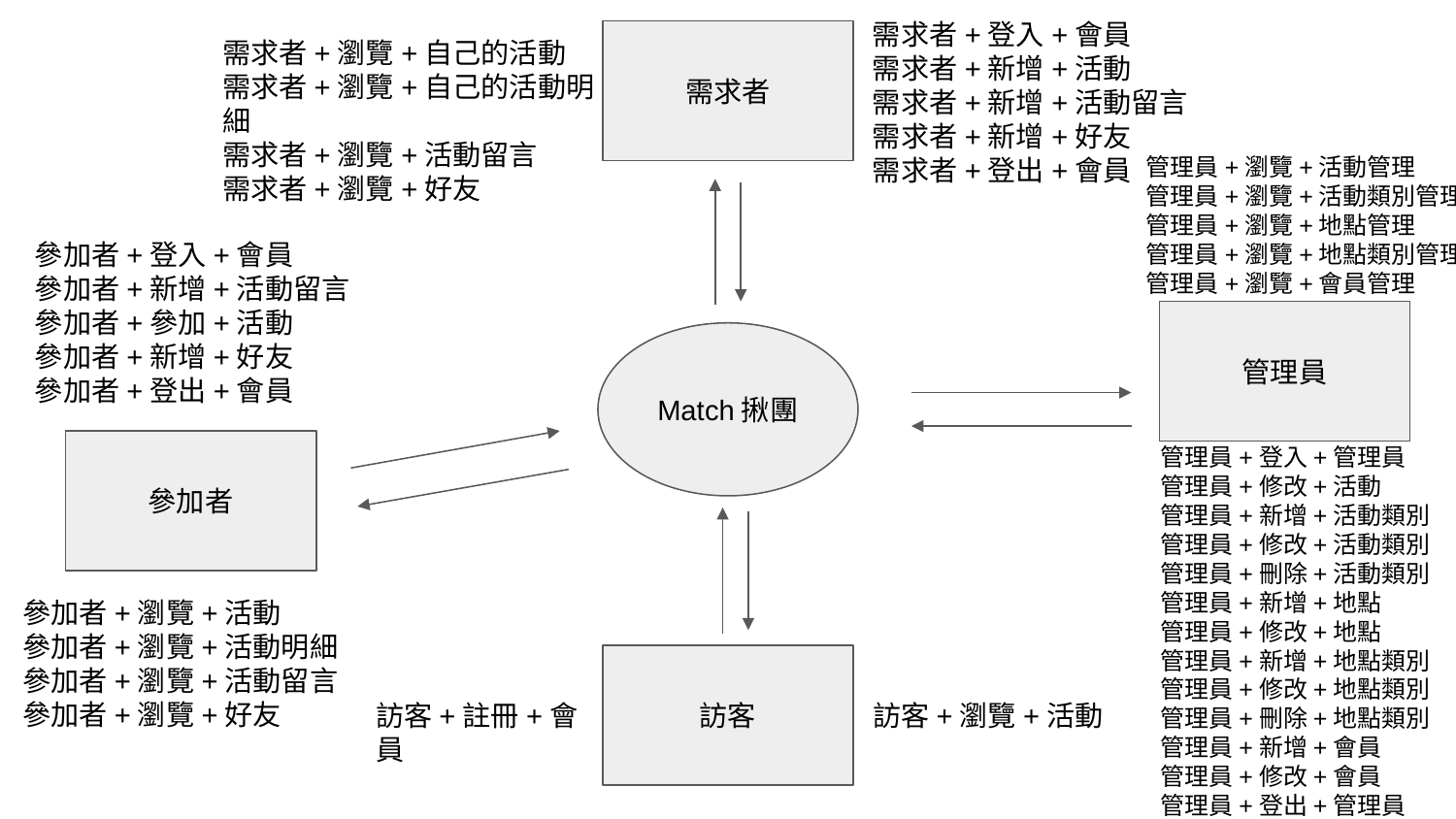

需求者+登入+會員
需求者+新增+活動
需求者+新增+活動留言
需求者+新增+好友
需求者+登出+會員
需求者+瀏覽+自己的活動
需求者+瀏覽+自己的活動明細
需求者+瀏覽+活動留言
需求者+瀏覽+好友
需求者
管理員+瀏覽+活動管理
管理員+瀏覽+活動類別管理
管理員+瀏覽+地點管理
管理員+瀏覽+地點類別管理
管理員+瀏覽+會員管理
參加者+登入+會員
參加者+新增+活動留言
參加者+參加+活動
參加者+新增+好友
參加者+登出+會員
管理員
Match揪團
管理員+登入+管理員
管理員+修改+活動
管理員+新增+活動類別
管理員+修改+活動類別
管理員+刪除+活動類別
管理員+新增+地點
管理員+修改+地點
管理員+新增+地點類別
管理員+修改+地點類別
管理員+刪除+地點類別
管理員+新增+會員
管理員+修改+會員
管理員+登出+管理員
參加者
參加者+瀏覽+活動
參加者+瀏覽+活動明細
參加者+瀏覽+活動留言
參加者+瀏覽+好友

訪客
訪客+註冊+會員
訪客+瀏覽+活動